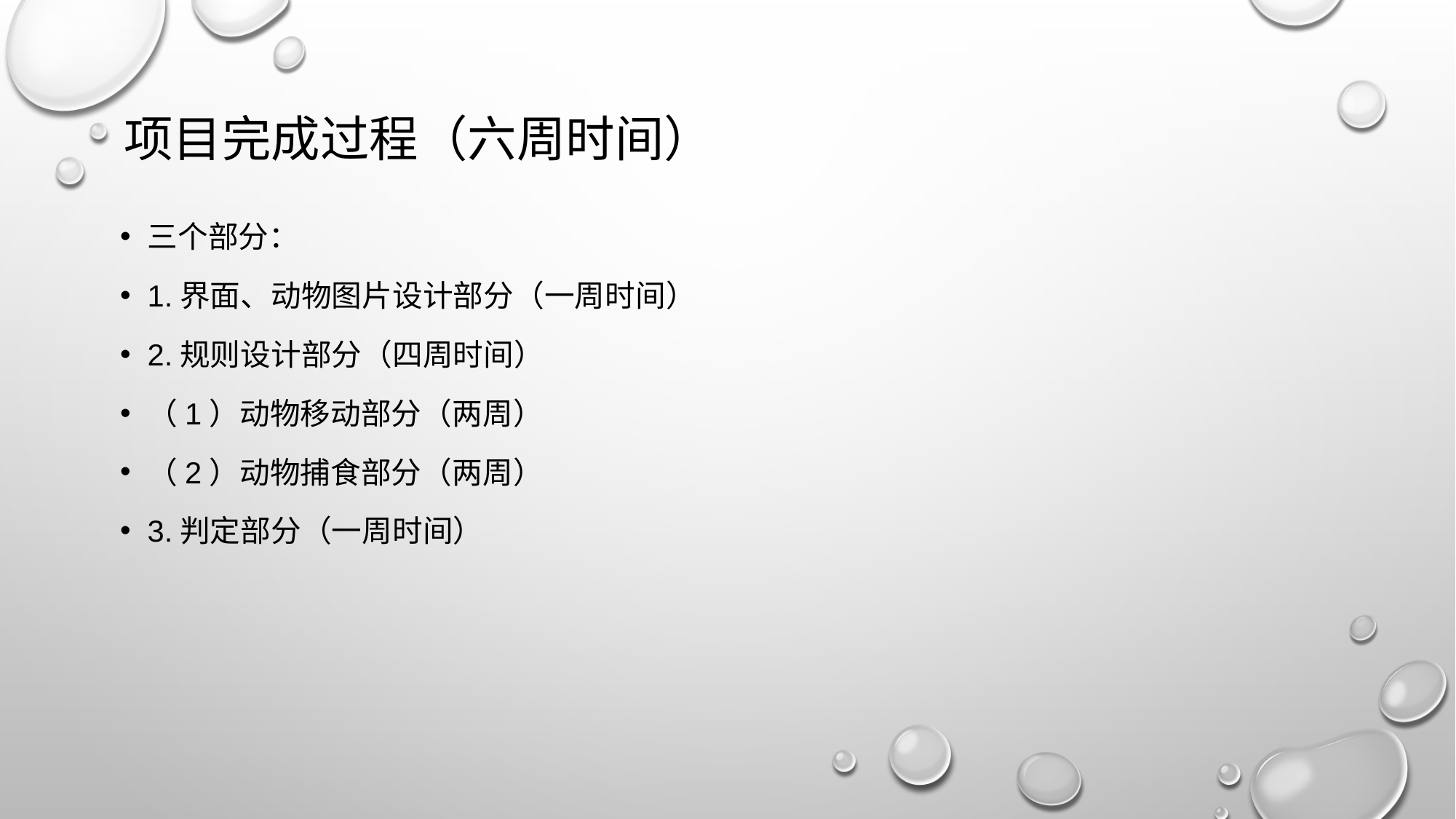

# 项目完成过程（六周时间）
三个部分：
1.界面、动物图片设计部分（一周时间）
2.规则设计部分（四周时间）
（1）动物移动部分（两周）
（2）动物捕食部分（两周）
3.判定部分（一周时间）